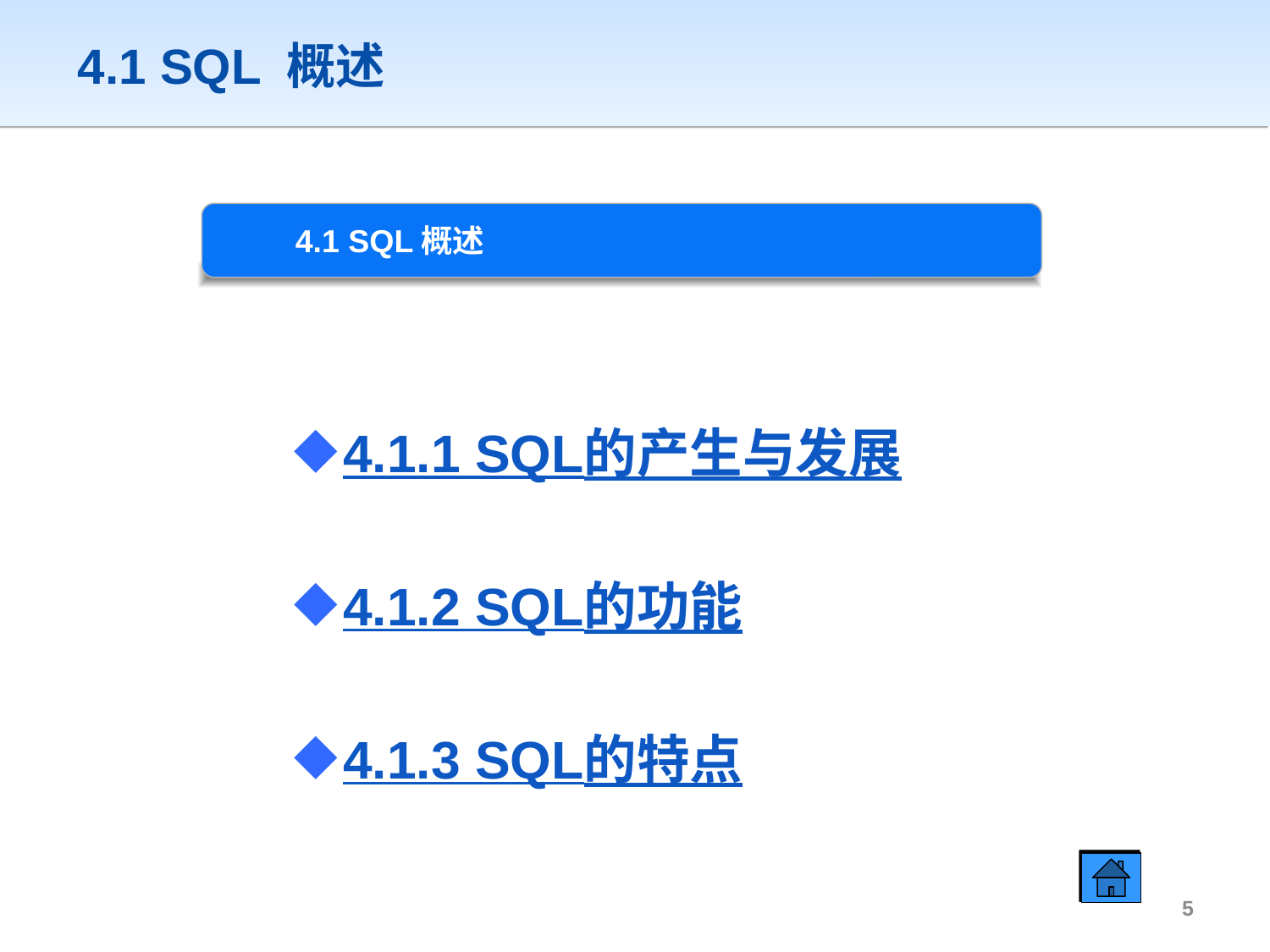

4.1 SQL 概述

4.1 SQL概述

4.1.1 SQL的产生与发展
4.1.2 SQL的功能
4.1.3 SQL的特点

5